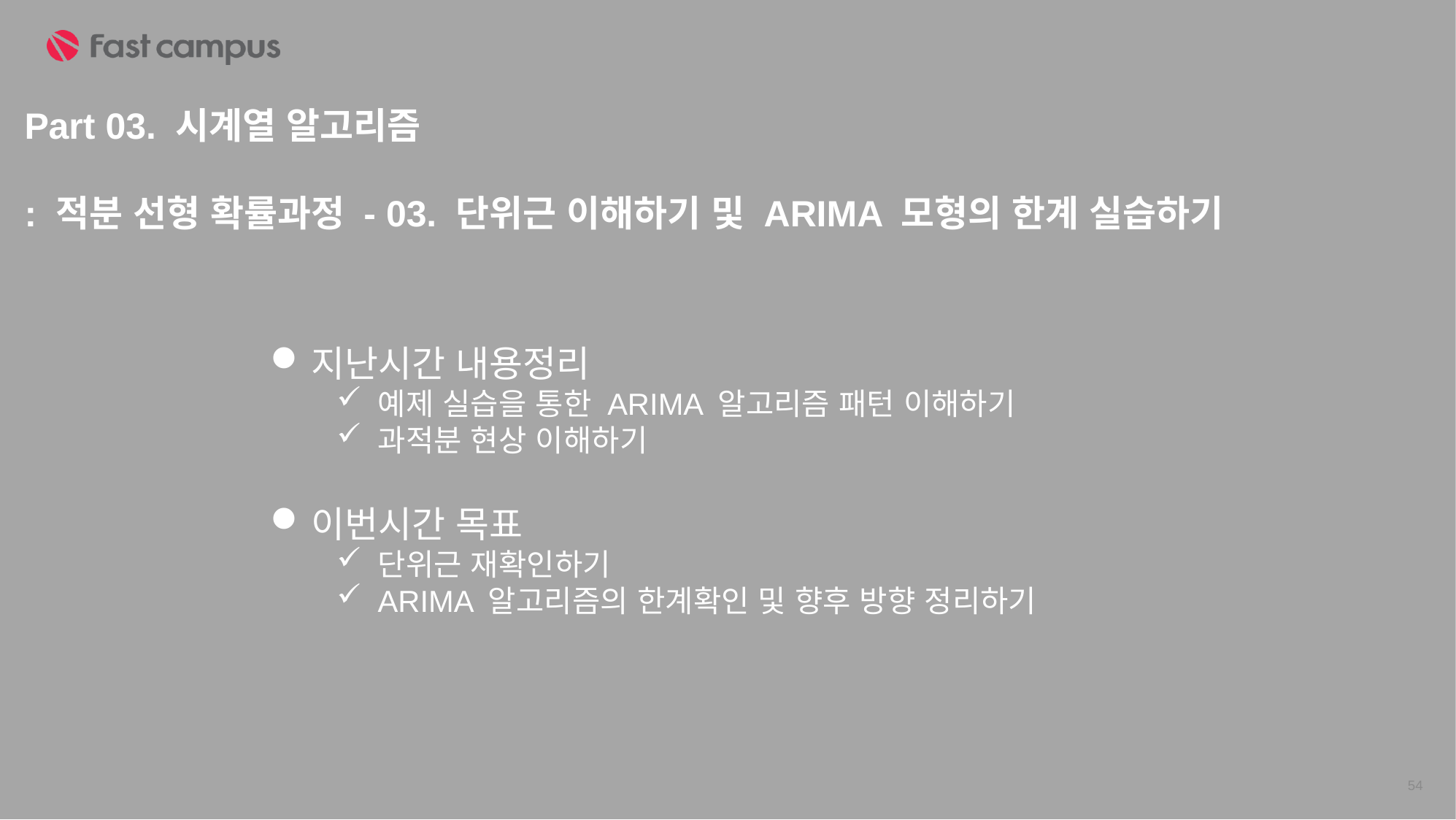

Part 03. 시계열 알고리즘

: 적분 선형 확률과정 - 03. 단위근 이해하기 및 ARIMA 모형의 한계 실습하기
지난시간 내용정리
예제 실습을 통한 ARIMA 알고리즘 패턴 이해하기
과적분 현상 이해하기

이번시간 목표
단위근 재확인하기
ARIMA 알고리즘의 한계확인 및 향후 방향 정리하기
54